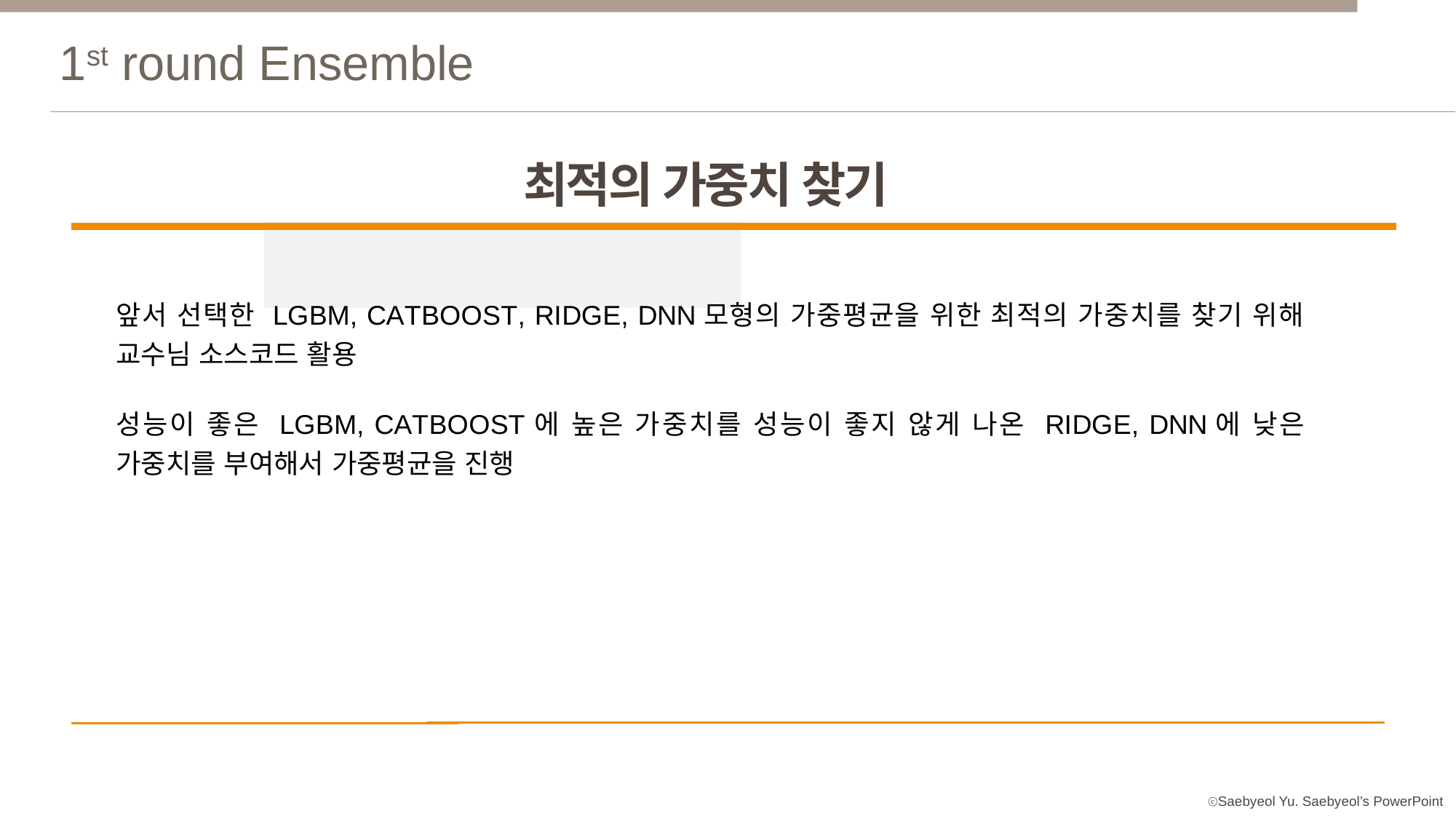

1st round Ensemble
최적의 가중치 찾기

### Chart

| Category |
|---|